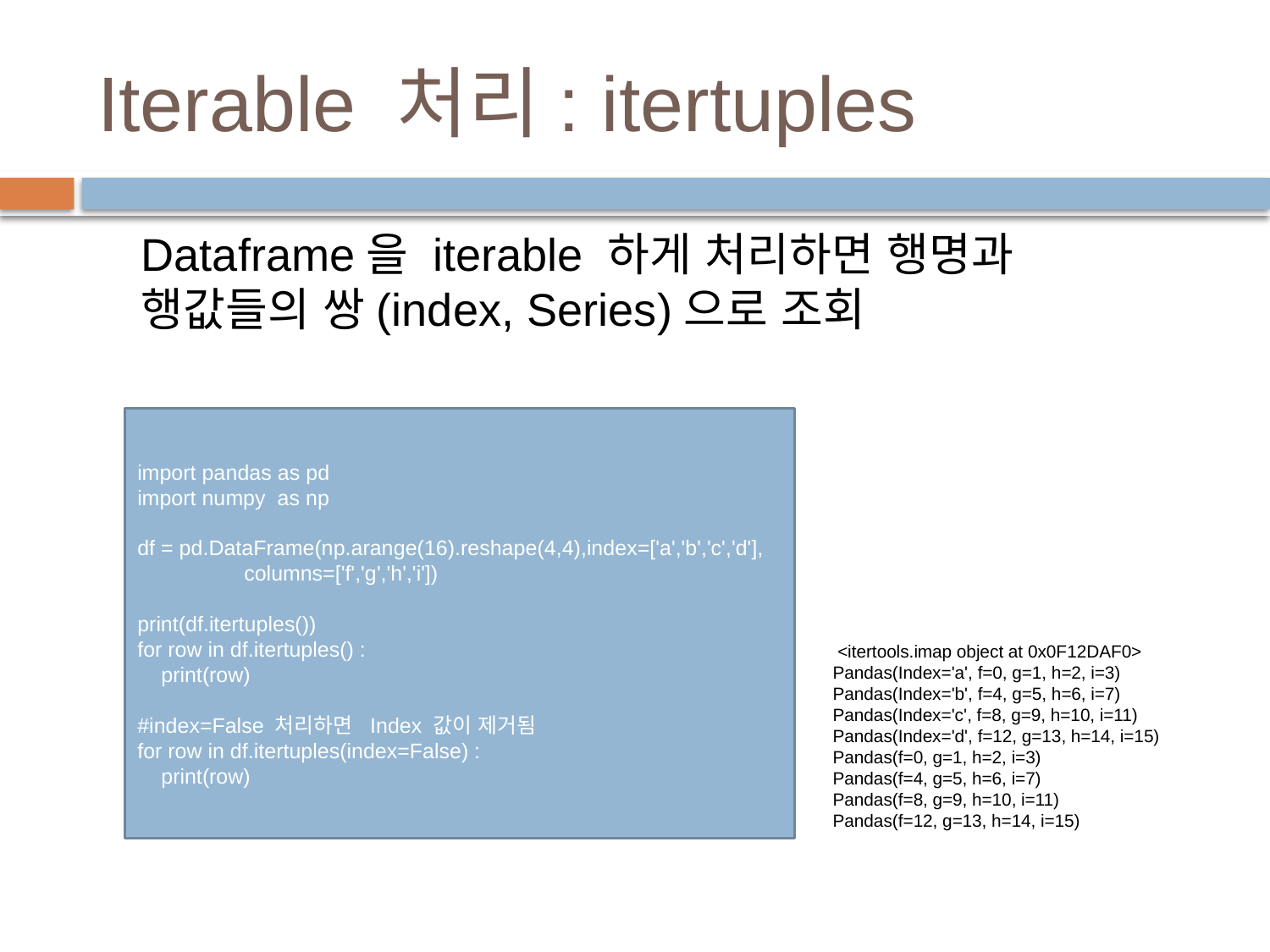

# Iterable 처리: itertuples
Dataframe을 iterable 하게 처리하면 행명과 행값들의 쌍(index, Series)으로 조회
import pandas as pd
import numpy  as np

df = pd.DataFrame(np.arange(16).reshape(4,4),index=['a','b','c','d'],
                  columns=['f','g','h','i'])

print(df.itertuples())
for row in df.itertuples() :
    print(row)

#index=False 처리하면  Index 값이 제거됨
for row in df.itertuples(index=False) :
    print(row)
 <itertools.imap object at 0x0F12DAF0>
Pandas(Index='a', f=0, g=1, h=2, i=3)
Pandas(Index='b', f=4, g=5, h=6, i=7)
Pandas(Index='c', f=8, g=9, h=10, i=11)
Pandas(Index='d', f=12, g=13, h=14, i=15)
Pandas(f=0, g=1, h=2, i=3)
Pandas(f=4, g=5, h=6, i=7)
Pandas(f=8, g=9, h=10, i=11)
Pandas(f=12, g=13, h=14, i=15)